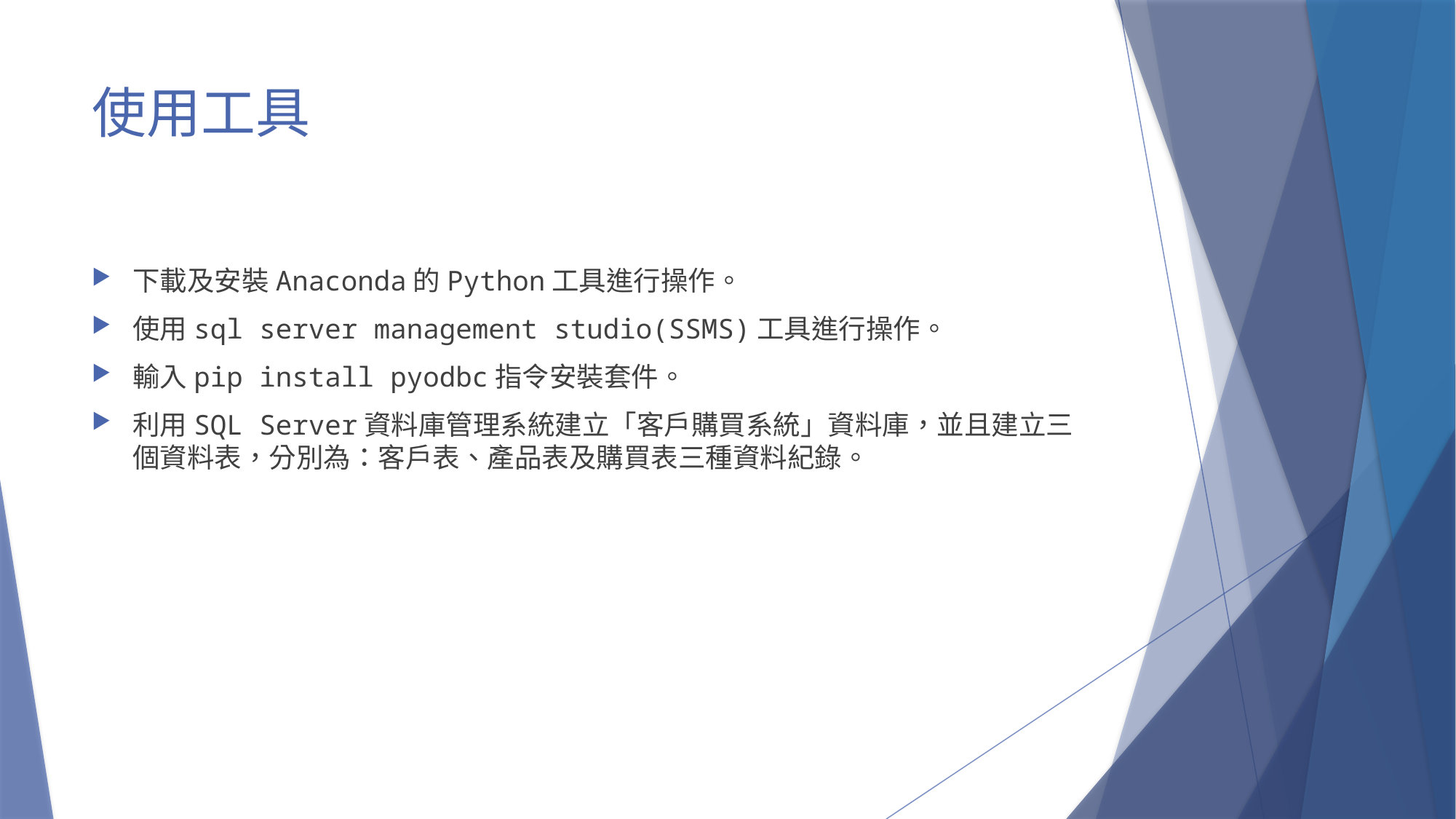

# 使用工具
下載及安裝Anaconda的Python工具進行操作。
使用sql server management studio(SSMS)工具進行操作。
輸入pip install pyodbc指令安裝套件。
利用SQL Server資料庫管理系統建立「客戶購買系統」資料庫，並且建立三個資料表，分別為：客戶表、產品表及購買表三種資料紀錄。